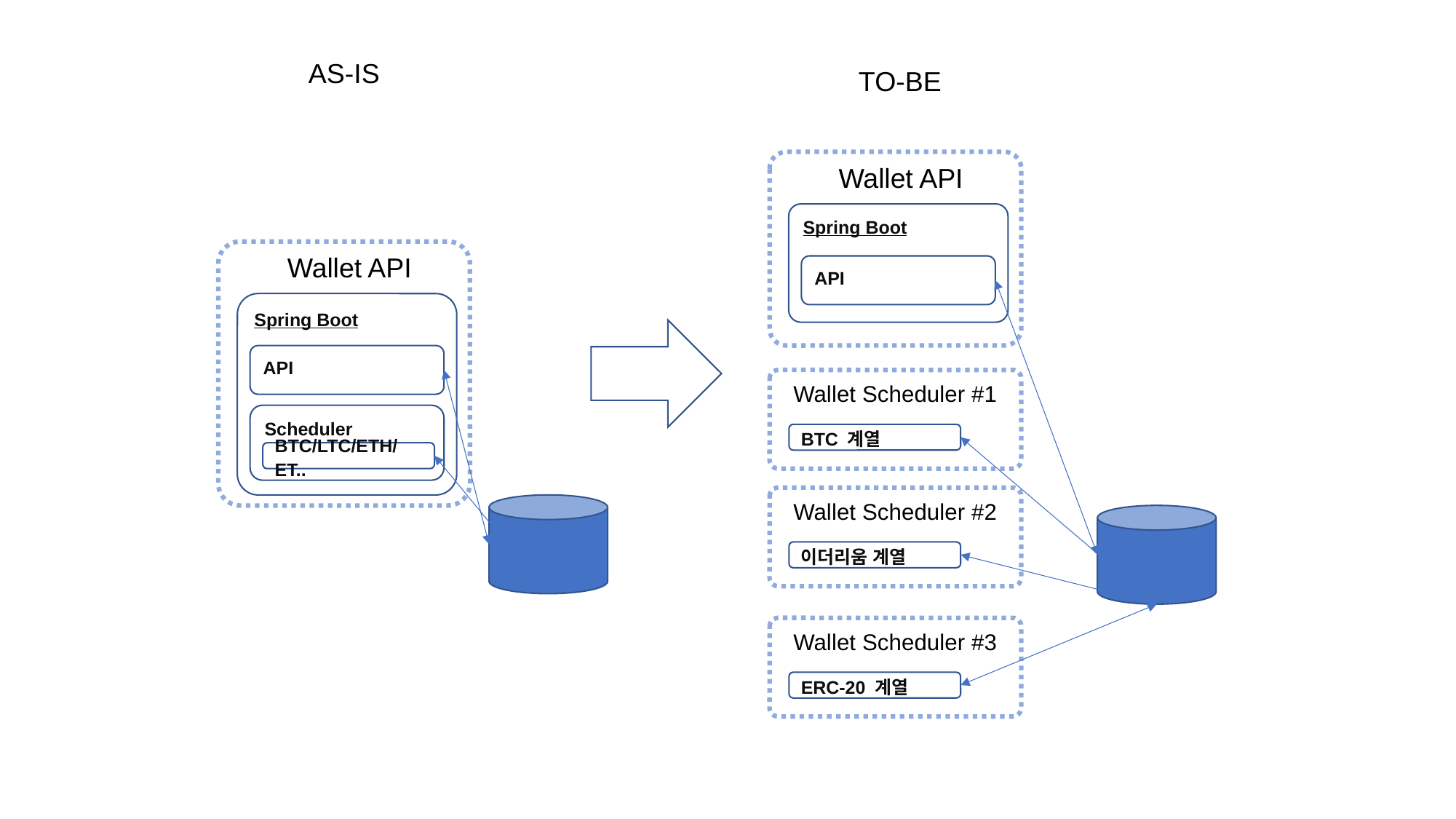

AS-IS
TO-BE

Wallet API
Spring Boot

Wallet API
API
Spring Boot

API

Wallet Scheduler #1
Scheduler
BTC 계열
BTC/LTC/ETH/ET..

Wallet Scheduler #2

이더리움 계열

Wallet Scheduler #3
ERC-20 계열